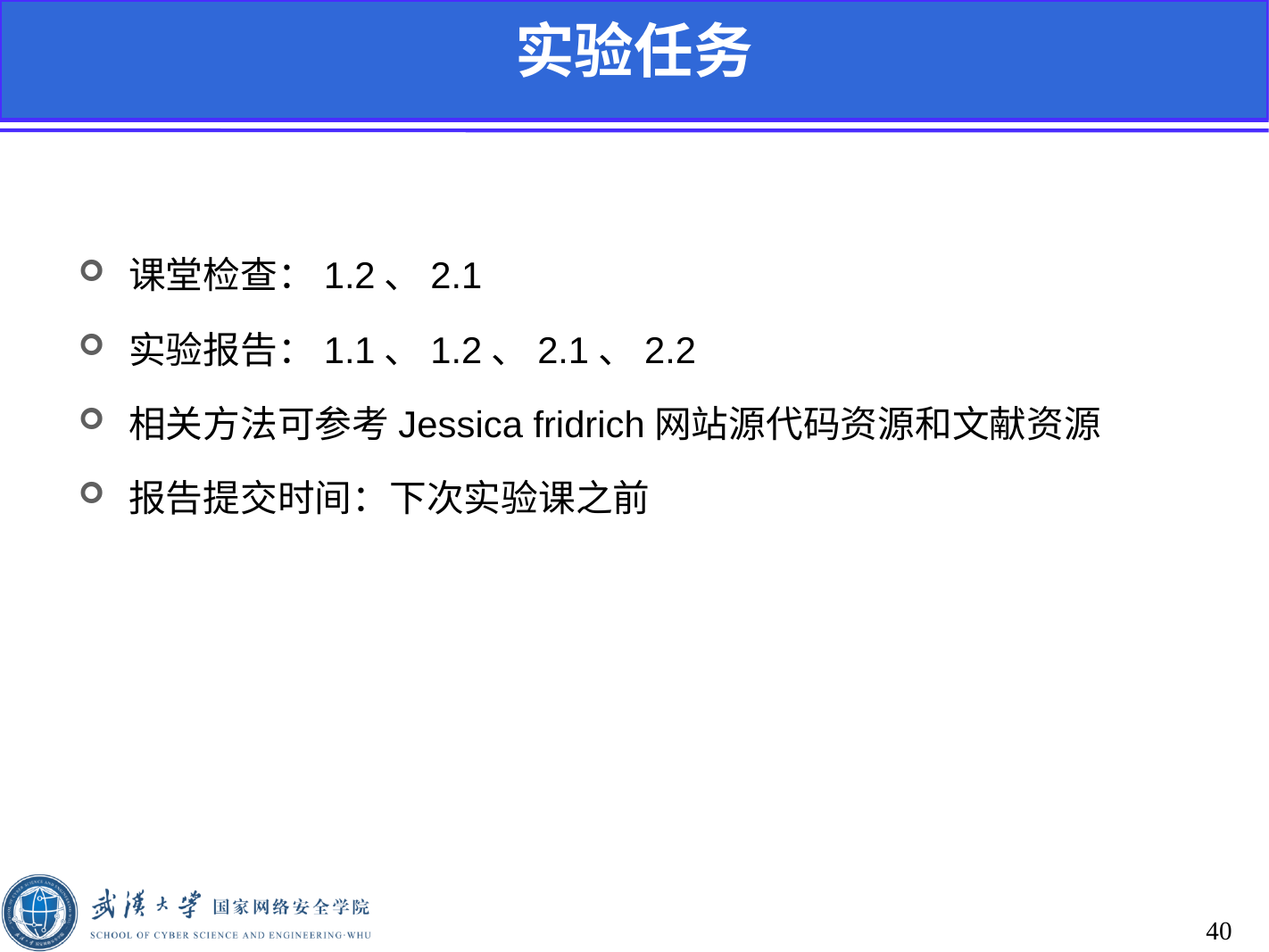

实验任务
课堂检查：1.2、2.1
实验报告：1.1、1.2、2.1、2.2
相关方法可参考Jessica fridrich网站源代码资源和文献资源
报告提交时间：下次实验课之前